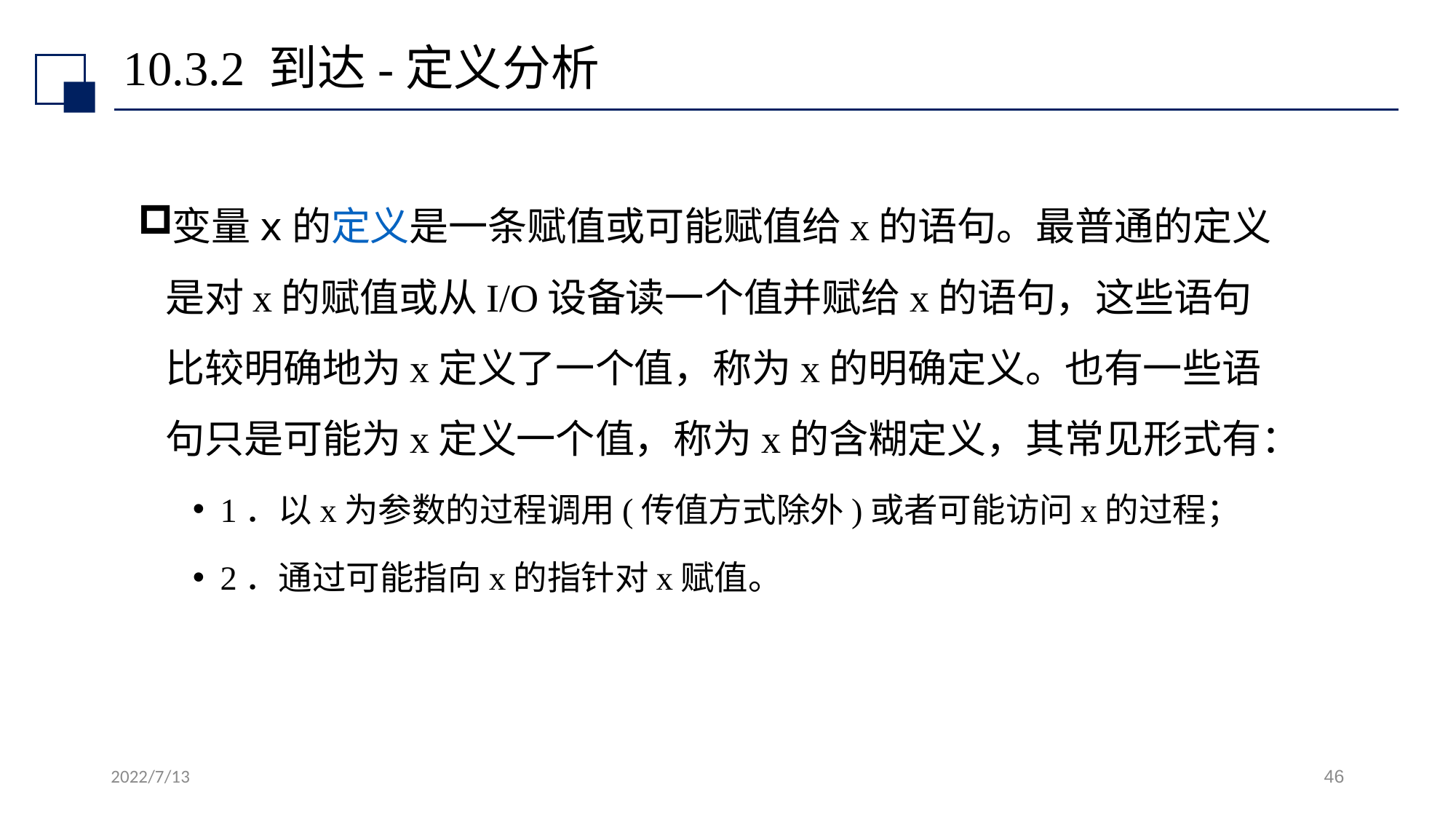

# 10.3.2 到达-定义分析
变量x的定义是一条赋值或可能赋值给x的语句。最普通的定义是对x的赋值或从I/O设备读一个值并赋给x的语句，这些语句比较明确地为x定义了一个值，称为x的明确定义。也有一些语句只是可能为x定义一个值，称为x的含糊定义，其常见形式有：
1．以x为参数的过程调用(传值方式除外)或者可能访问x的过程；
2．通过可能指向x的指针对x赋值。
2022/7/13
46